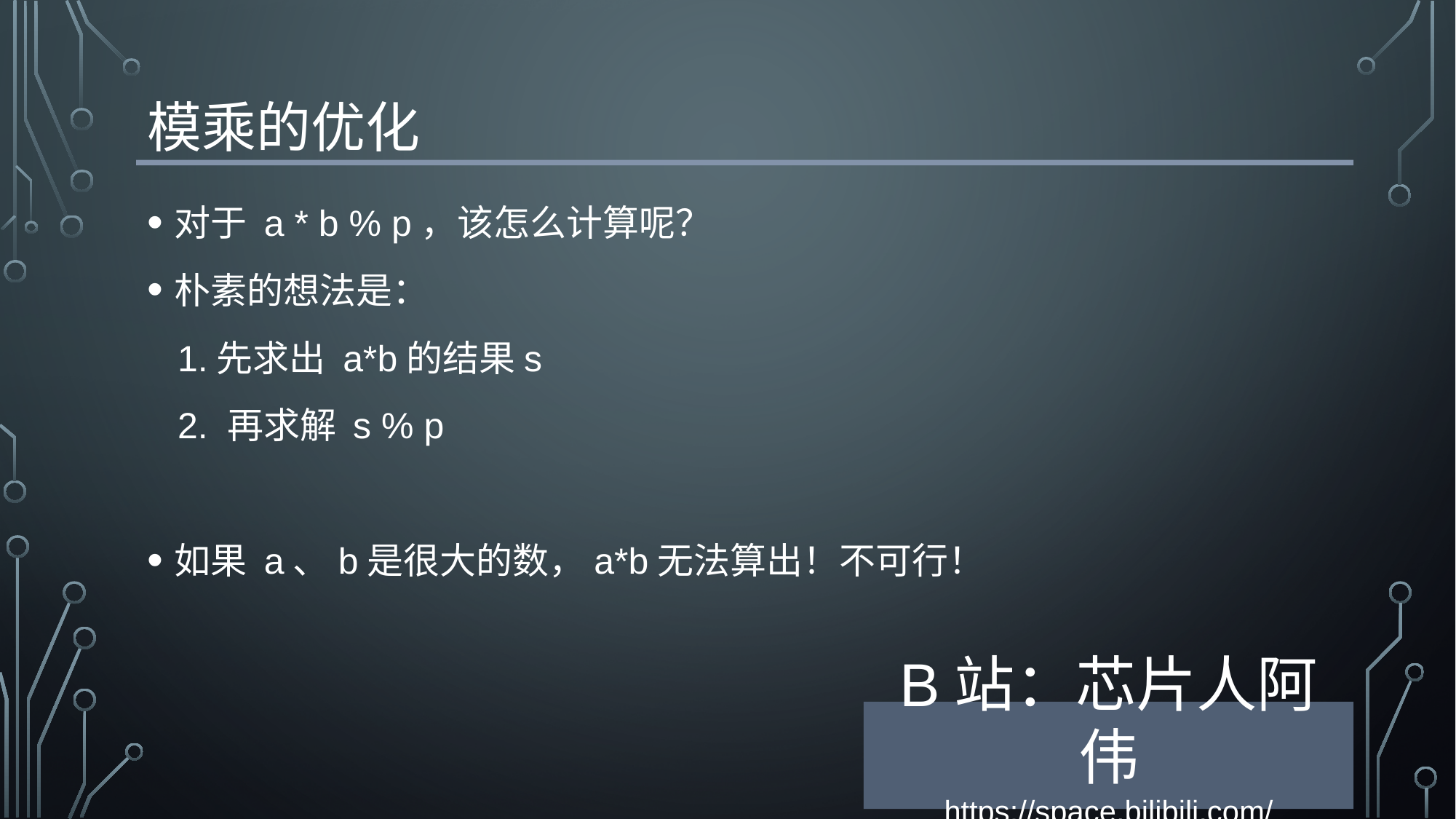

# 模乘的优化

对于 a * b % p，该怎么计算呢？
朴素的想法是：
   1.先求出 a*b的结果s
   2. 再求解 s % p

如果 a、b是很大的数，a*b无法算出！不可行！

B站：芯片人阿伟
https://space.bilibili.com/243180540